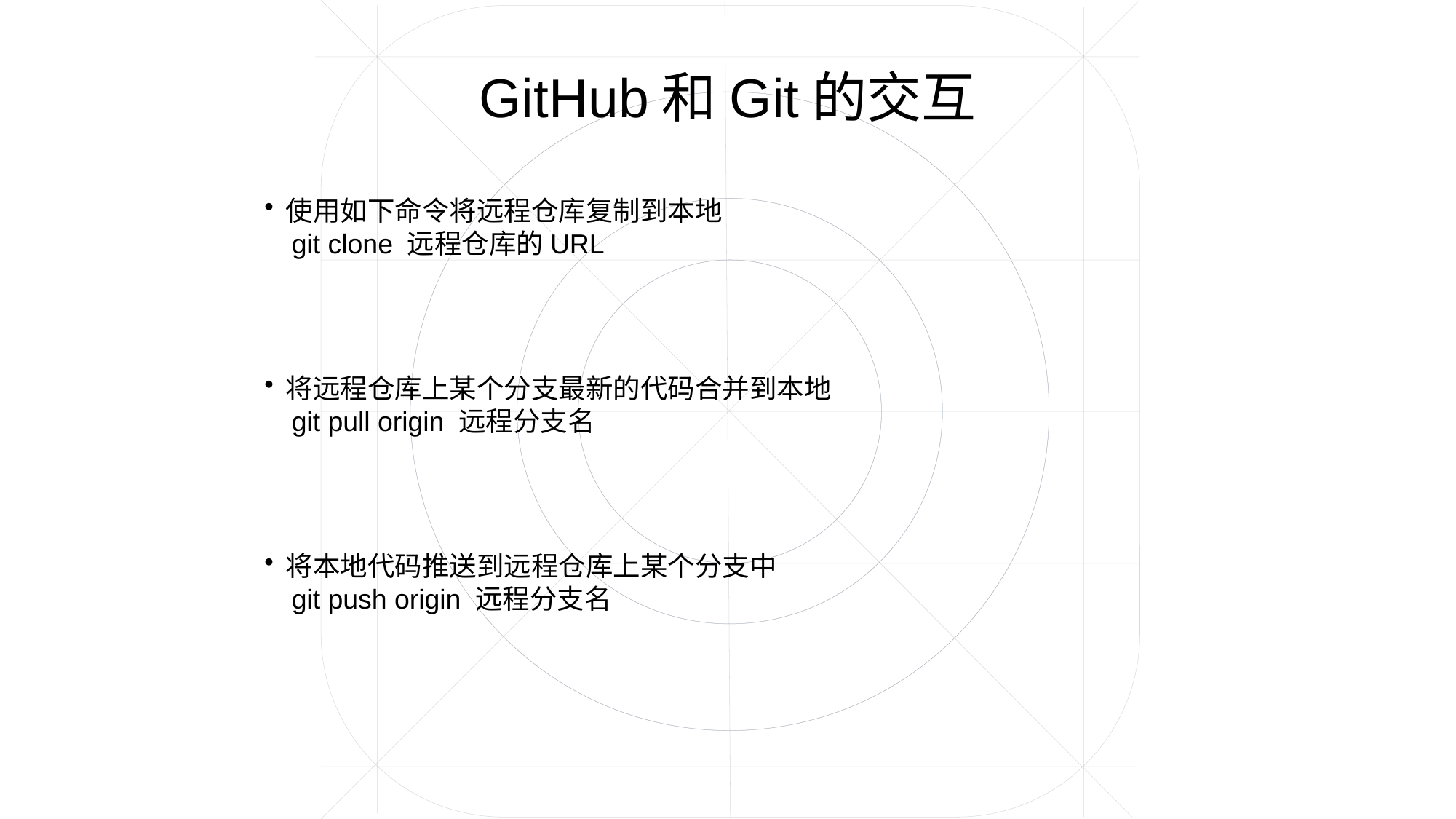

GitHub和Git的交互
使用如下命令将远程仓库复制到本地
git clone 远程仓库的URL
将远程仓库上某个分支最新的代码合并到本地
git pull origin 远程分支名
将本地代码推送到远程仓库上某个分支中
git push origin 远程分支名